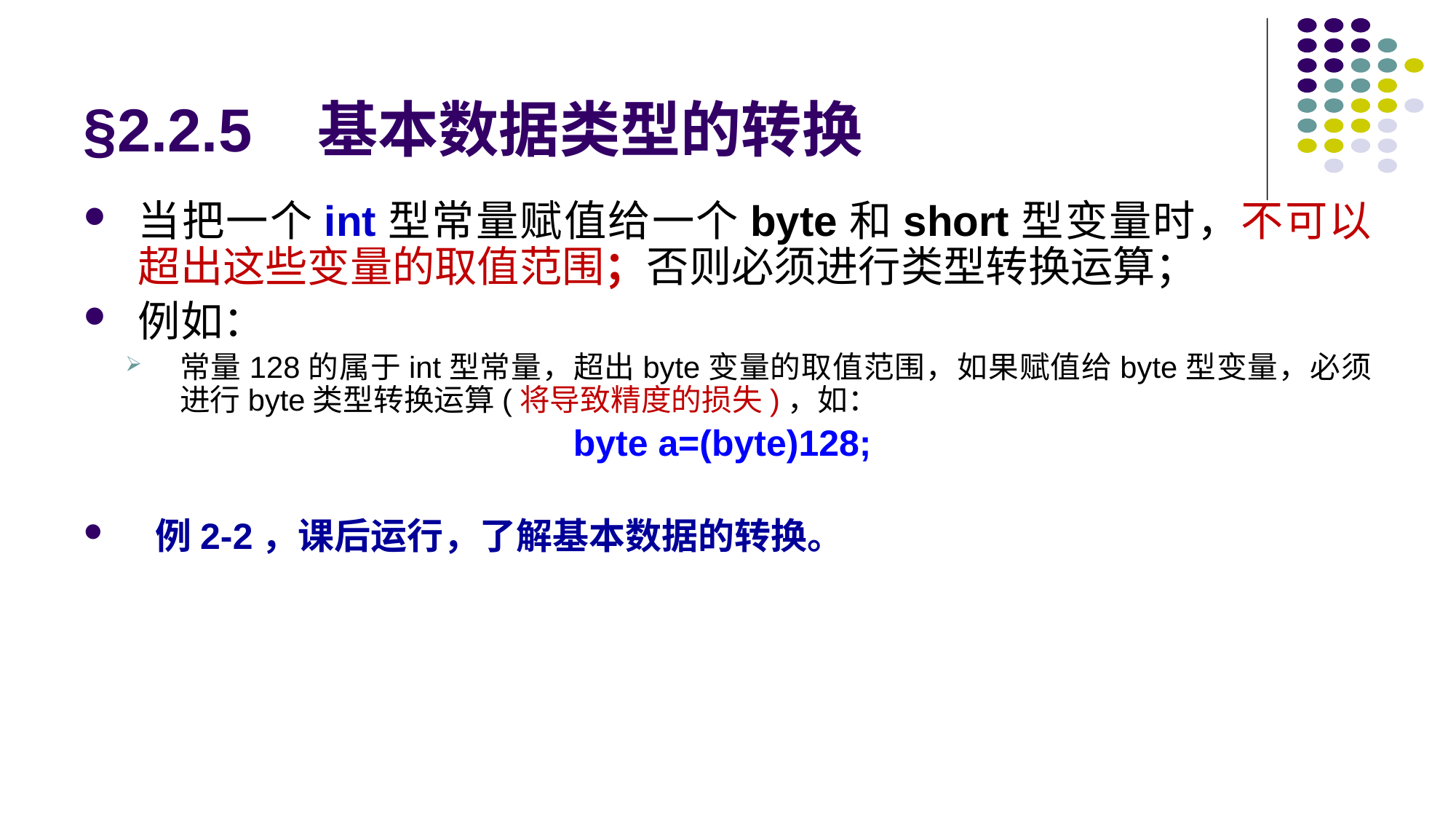

# §2.2.5   基本数据类型的转换
当把一个int型常量赋值给一个byte和short型变量时，不可以超出这些变量的取值范围；否则必须进行类型转换运算；
例如：
常量128的属于int型常量，超出byte变量的取值范围，如果赋值给byte型变量，必须进行byte类型转换运算(将导致精度的损失)，如：
byte a=(byte)128;

 例2-2，课后运行，了解基本数据的转换。

47